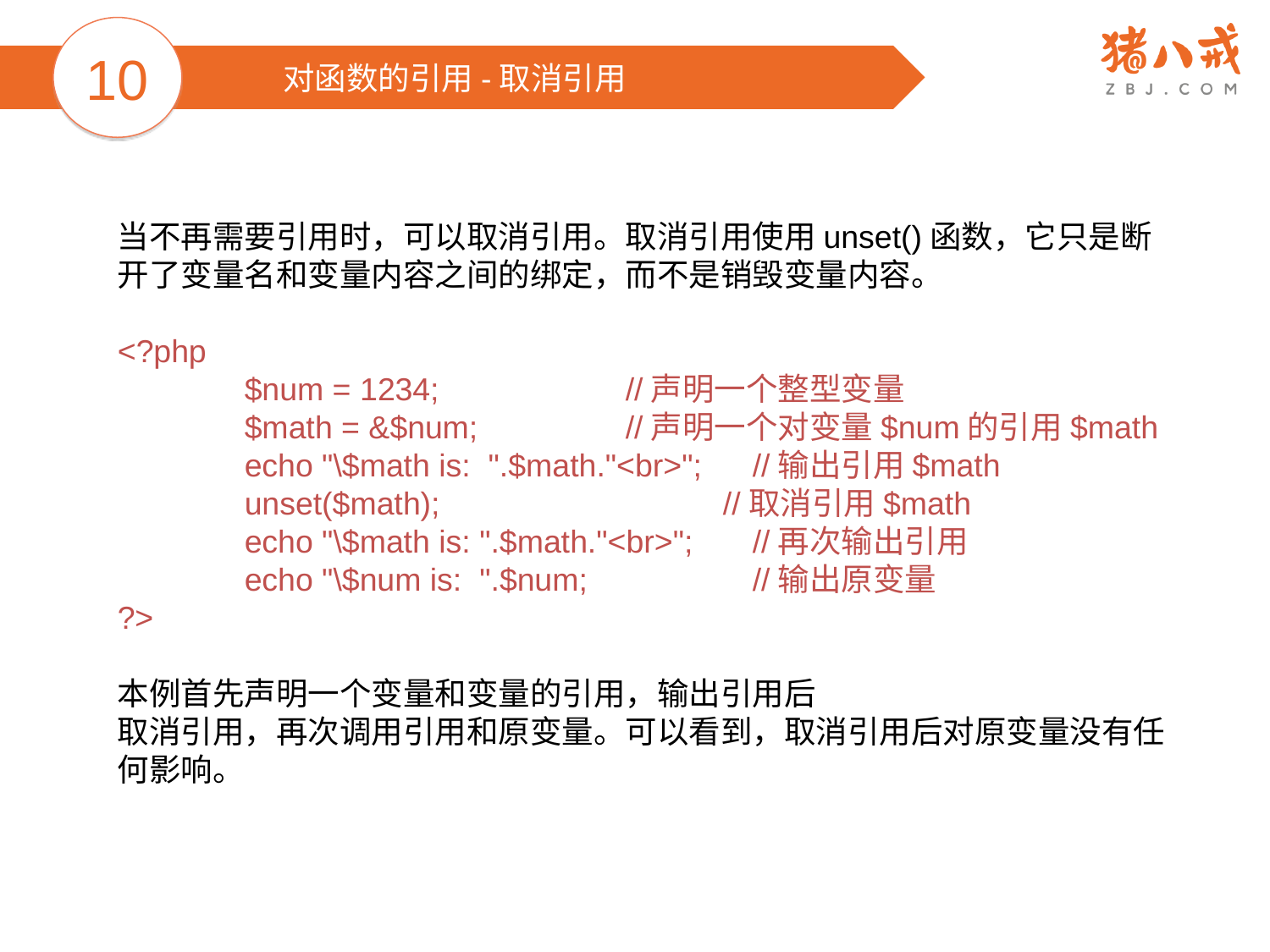

10
对函数的引用-取消引用

当不再需要引用时，可以取消引用。取消引用使用unset()函数，它只是断开了变量名和变量内容之间的绑定，而不是销毁变量内容。

<?php
	$num = 1234;		//声明一个整型变量
	$math = &$num;		//声明一个对变量$num的引用$math
	echo "\$math is:  ".$math."<br>";	//输出引用$math
	unset($math);		           //取消引用$math
	echo "\$math is: ".$math."<br>";	//再次输出引用
	echo "\$num is:  ".$num;		//输出原变量
?>

本例首先声明一个变量和变量的引用，输出引用后
取消引用，再次调用引用和原变量。可以看到，取消引用后对原变量没有任何影响。